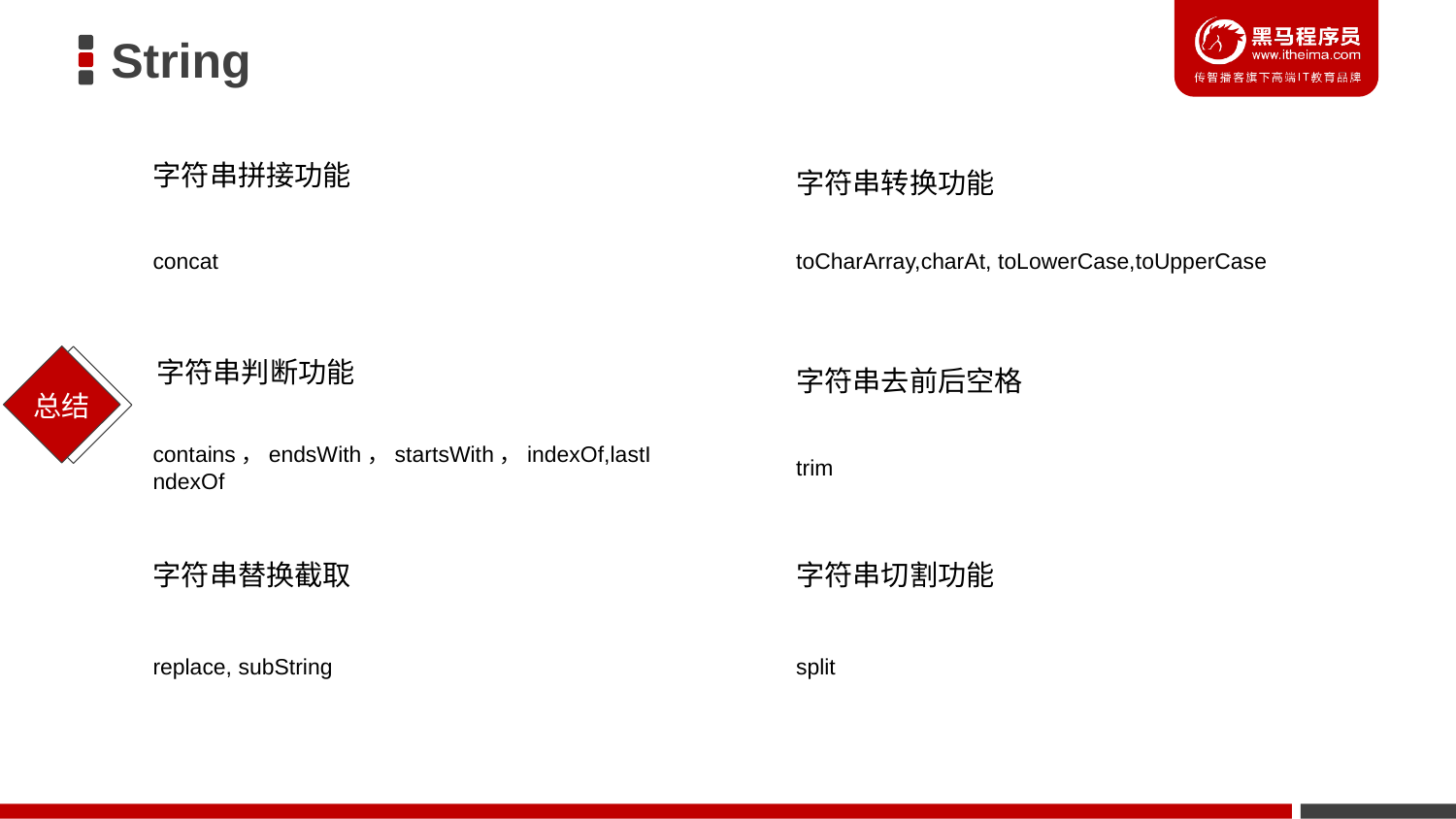

# String
字符串拼接功能
字符串转换功能
concat
toCharArray,charAt, toLowerCase,toUpperCase
字符串去前后空格
字符串判断功能
contains，endsWith，startsWith，indexOf,lastIndexOf
trim
字符串替换截取
字符串切割功能
split
replace, subString